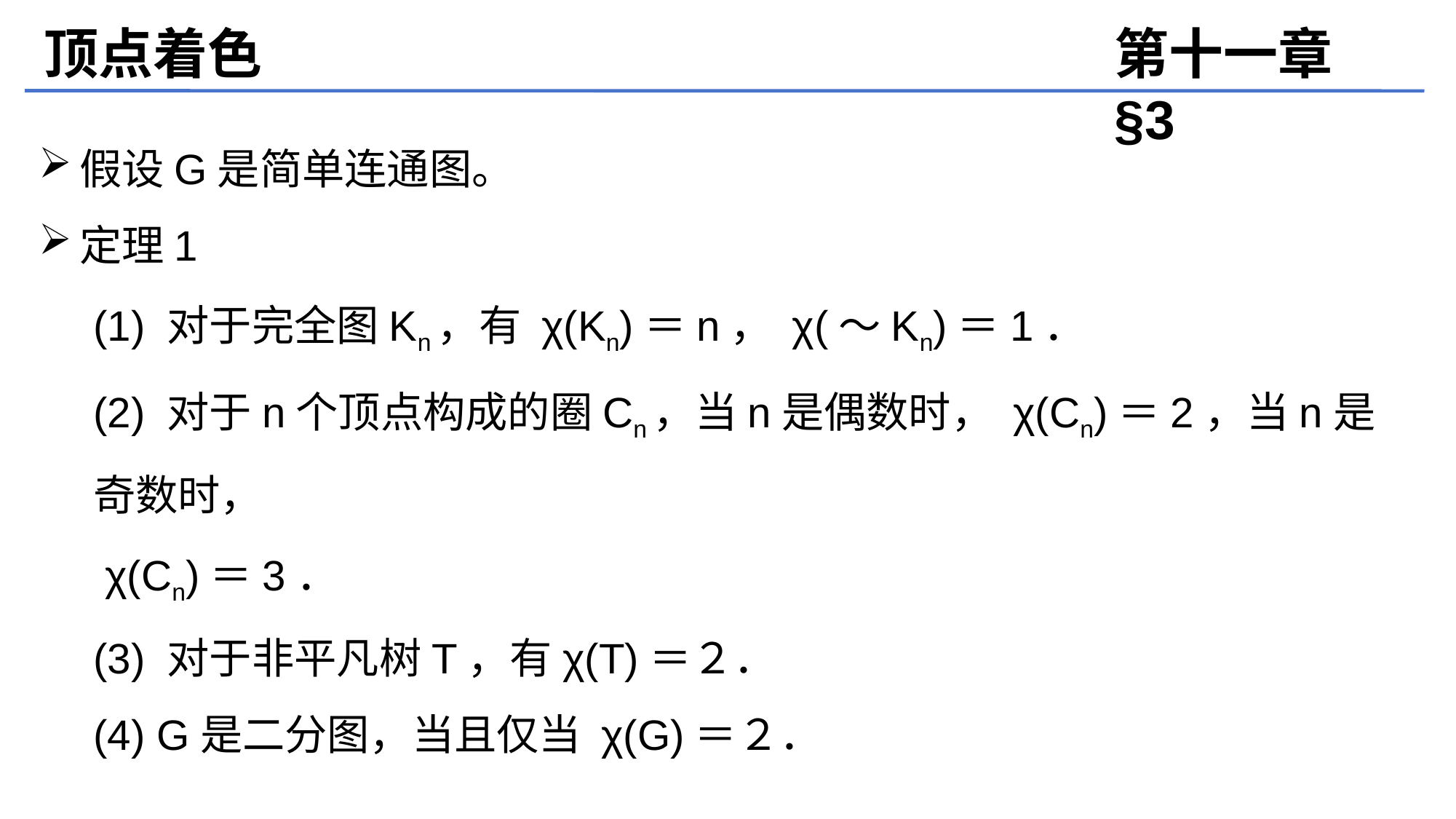

顶点着色
第十一章 §3
假设G是简单连通图。
定理1
(1) 对于完全图Kn，有 χ(Kn)＝n， χ(～Kn)＝1．
(2) 对于n个顶点构成的圈Cn，当n是偶数时， χ(Cn)＝2，当n是奇数时，
 χ(Cn)＝3．
(3) 对于非平凡树T，有χ(T)＝２．
(4) G是二分图，当且仅当 χ(G)＝２．